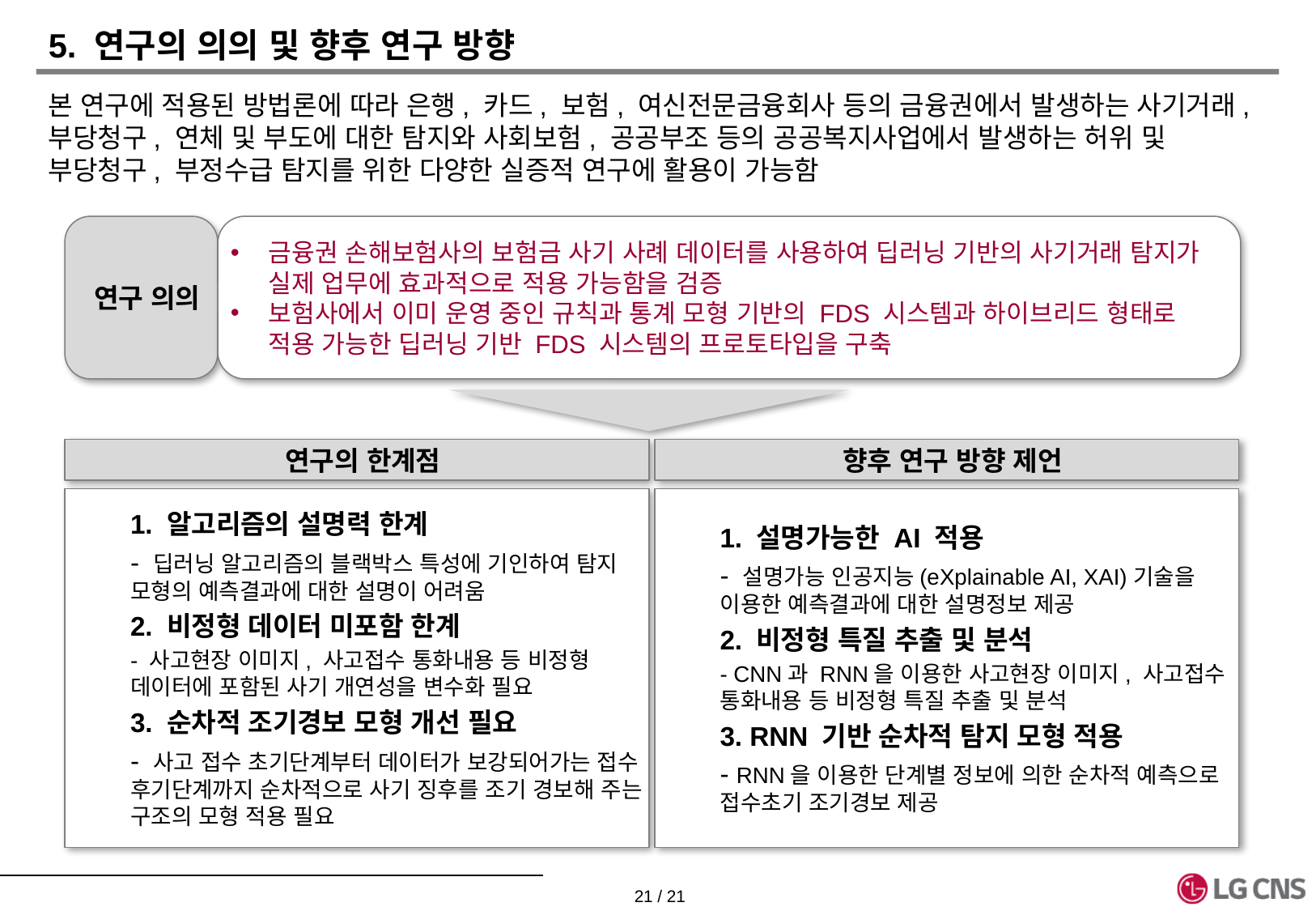

# 5. 연구의 의의 및 향후 연구 방향
본 연구에 적용된 방법론에 따라 은행, 카드, 보험, 여신전문금융회사 등의 금융권에서 발생하는 사기거래, 부당청구, 연체 및 부도에 대한 탐지와 사회보험, 공공부조 등의 공공복지사업에서 발생하는 허위 및 부당청구, 부정수급 탐지를 위한 다양한 실증적 연구에 활용이 가능함

금융권 손해보험사의 보험금 사기 사례 데이터를 사용하여 딥러닝 기반의 사기거래 탐지가 실제 업무에 효과적으로 적용 가능함을 검증
보험사에서 이미 운영 중인 규칙과 통계 모형 기반의 FDS 시스템과 하이브리드 형태로 적용 가능한 딥러닝 기반 FDS 시스템의 프로토타입을 구축

연구 의의

연구의 한계점
향후 연구 방향 제언
1. 알고리즘의 설명력 한계
- 딥러닝 알고리즘의 블랙박스 특성에 기인하여 탐지 모형의 예측결과에 대한 설명이 어려움
2. 비정형 데이터 미포함 한계
- 사고현장 이미지, 사고접수 통화내용 등 비정형 데이터에 포함된 사기 개연성을 변수화 필요
3. 순차적 조기경보 모형 개선 필요
- 사고 접수 초기단계부터 데이터가 보강되어가는 접수 후기단계까지 순차적으로 사기 징후를 조기 경보해 주는 구조의 모형 적용 필요
1. 설명가능한 AI 적용
- 설명가능 인공지능(eXplainable AI, XAI)기술을 이용한 예측결과에 대한 설명정보 제공
2. 비정형 특질 추출 및 분석
- CNN과 RNN을 이용한 사고현장 이미지, 사고접수 통화내용 등 비정형 특질 추출 및 분석
3. RNN 기반 순차적 탐지 모형 적용
- RNN을 이용한 단계별 정보에 의한 순차적 예측으로 접수초기 조기경보 제공